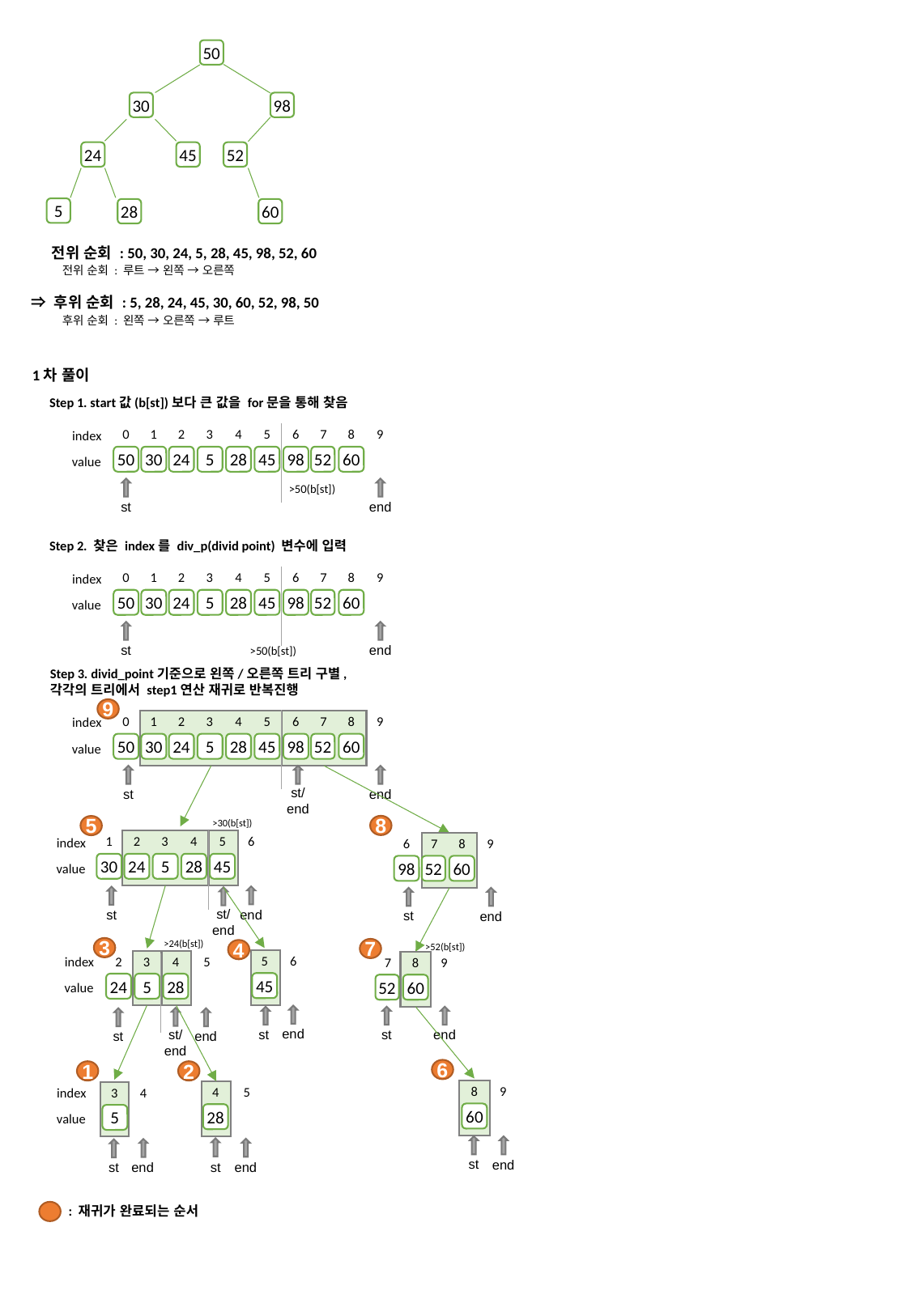

50
30
98
24
45
52
5
28
60
전위 순회 : 50, 30, 24, 5, 28, 45, 98, 52, 60
전위 순회 : 루트 → 왼쪽 → 오른쪽
⇒ 후위 순회 : 5, 28, 24, 45, 30, 60, 52, 98, 50
후위 순회 : 왼쪽 → 오른쪽 → 루트
1차 풀이
Step 1. start값(b[st])보다 큰 값을 for문을 통해 찾음
index
0
1
2
3
4
5
6
7
8
9
50
30
24
5
28
45
98
52
60
value

>50(b[st])
st
end
Step 2. 찾은 index를 div_p(divid point) 변수에 입력
index
0
1
2
3
4
5
6
7
8
9
50
30
24
5
28
45
98
52
60
value

st
end
>50(b[st])
Step 3. divid_point기준으로 왼쪽/오른쪽 트리 구별, 각각의 트리에서 step1연산 재귀로 반복진행
9
index
0
1
2
3
4
5
6
7
8
9

50
30
24
5
28
45
98
52
60
value

st
end
st/
end
8
5
>30(b[st])
index
1
2
3
4
5
6
6
7
8
9

30
24
5
28
45
value
98
52
60

end
st
st
end
st/
end
>24(b[st])
3
7
4
>52(b[st])
index
5
6
2
3
4
5
7
8
9

45
24
5
28
value
52
60

end
st
st
end
st
end
st/
end
6
1
2
index
8
9
4
5
3
4

60
28
5
value

st
end
st
end
st
end
: 재귀가 완료되는 순서